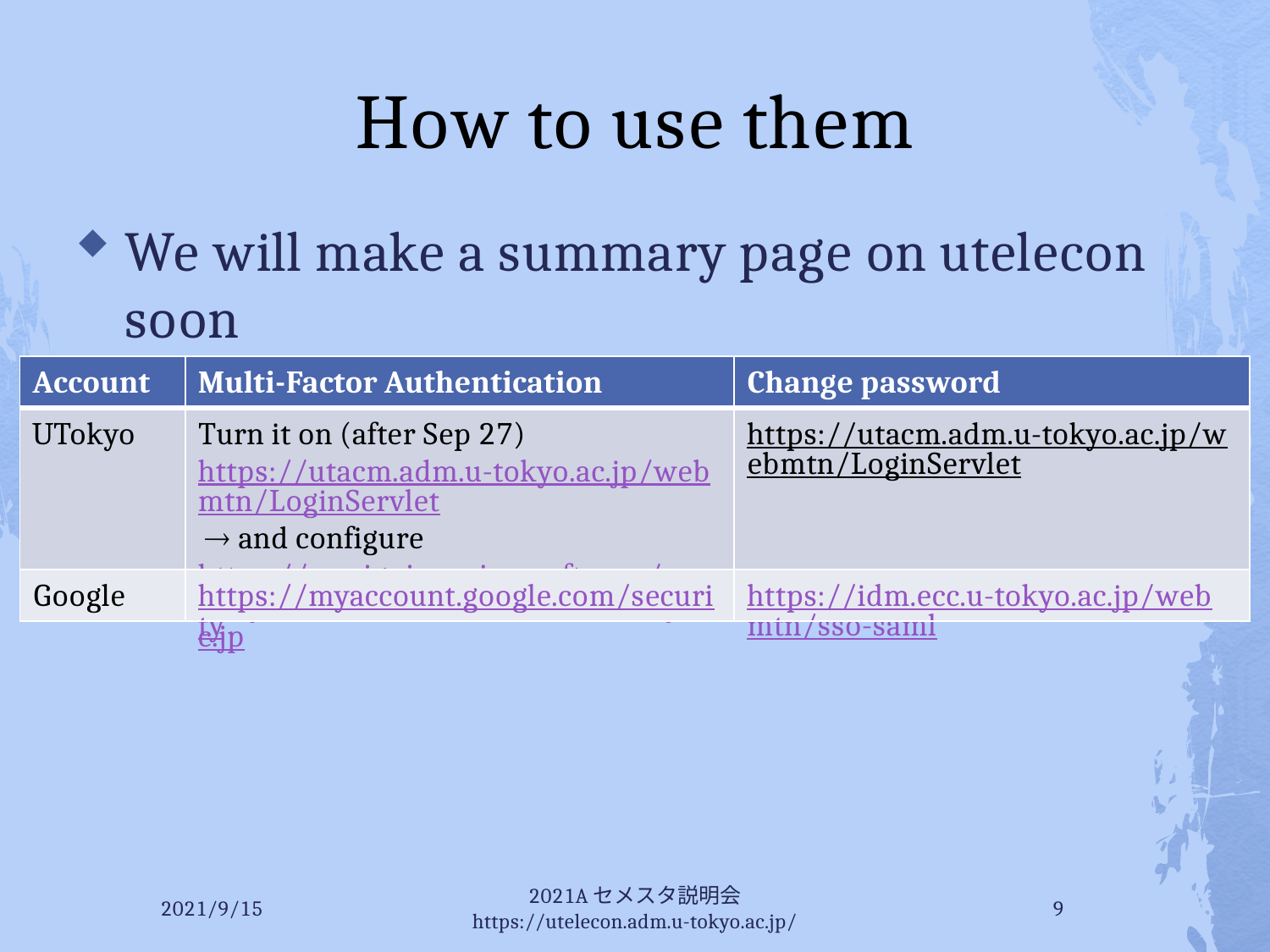

We will make a summary page on utelecon soon
# How to use them
| Account | Multi-Factor Authentication | Change password |
| --- | --- | --- |
| UTokyo | Turn it on (after Sep 27) https://utacm.adm.u-tokyo.ac.jp/webmtn/LoginServlet → and configure https://mysignins.microsoft.com/security-info?domain\_hint=utac.u-tokyo.ac.jp | https://utacm.adm.u-tokyo.ac.jp/webmtn/LoginServlet |
| Google | https://myaccount.google.com/security | https://idm.ecc.u-tokyo.ac.jp/webmtn/sso-saml |
2021/9/15
2021Aセメスタ説明会 https://utelecon.adm.u-tokyo.ac.jp/
9